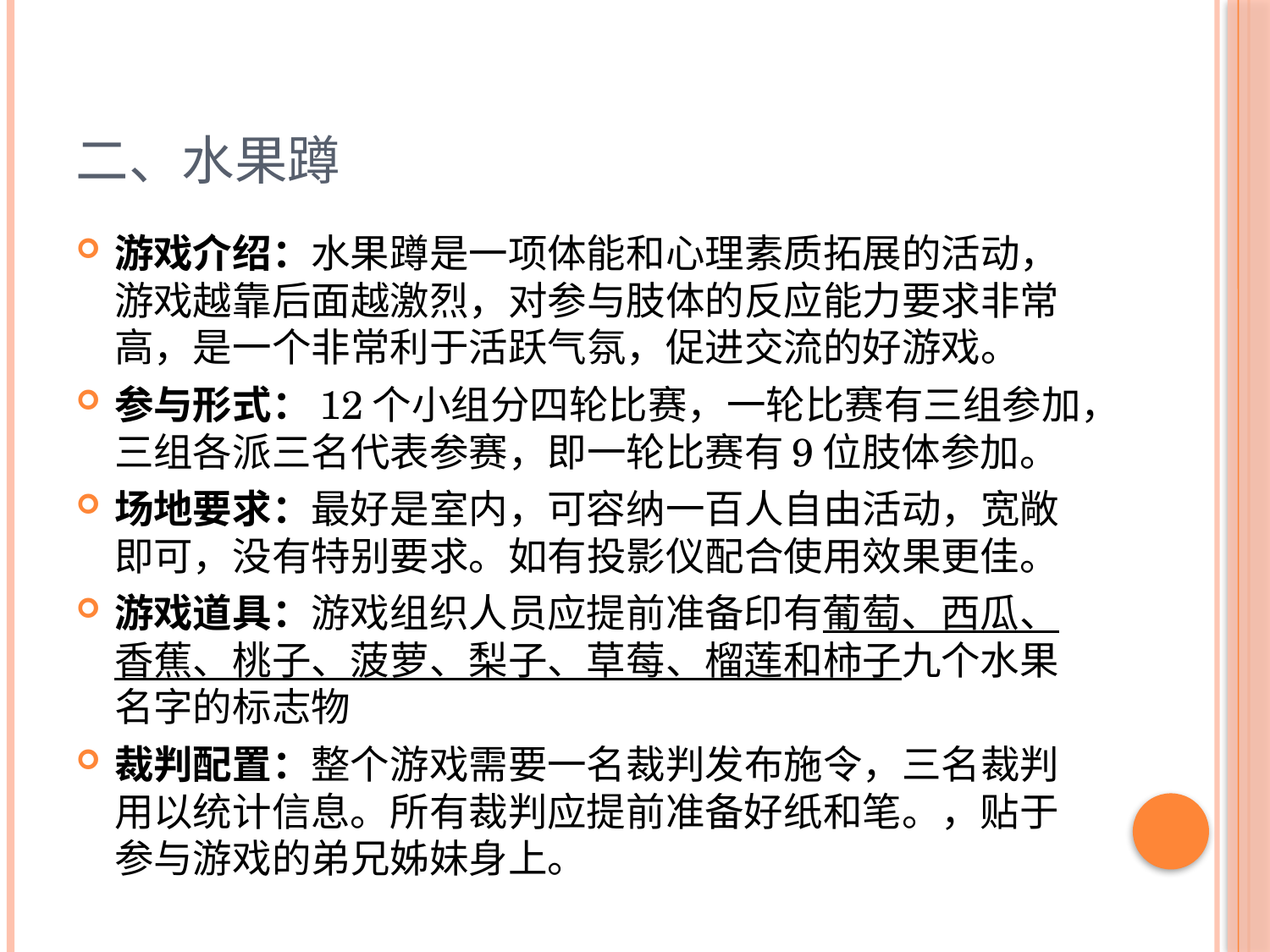

# 二、水果蹲
游戏介绍：水果蹲是一项体能和心理素质拓展的活动，游戏越靠后面越激烈，对参与肢体的反应能力要求非常高，是一个非常利于活跃气氛，促进交流的好游戏。
参与形式：12个小组分四轮比赛，一轮比赛有三组参加，三组各派三名代表参赛，即一轮比赛有9位肢体参加。
场地要求：最好是室内，可容纳一百人自由活动，宽敞即可，没有特别要求。如有投影仪配合使用效果更佳。
游戏道具：游戏组织人员应提前准备印有葡萄、西瓜、香蕉、桃子、菠萝、梨子、草莓、榴莲和柿子九个水果名字的标志物
裁判配置：整个游戏需要一名裁判发布施令，三名裁判用以统计信息。所有裁判应提前准备好纸和笔。，贴于参与游戏的弟兄姊妹身上。